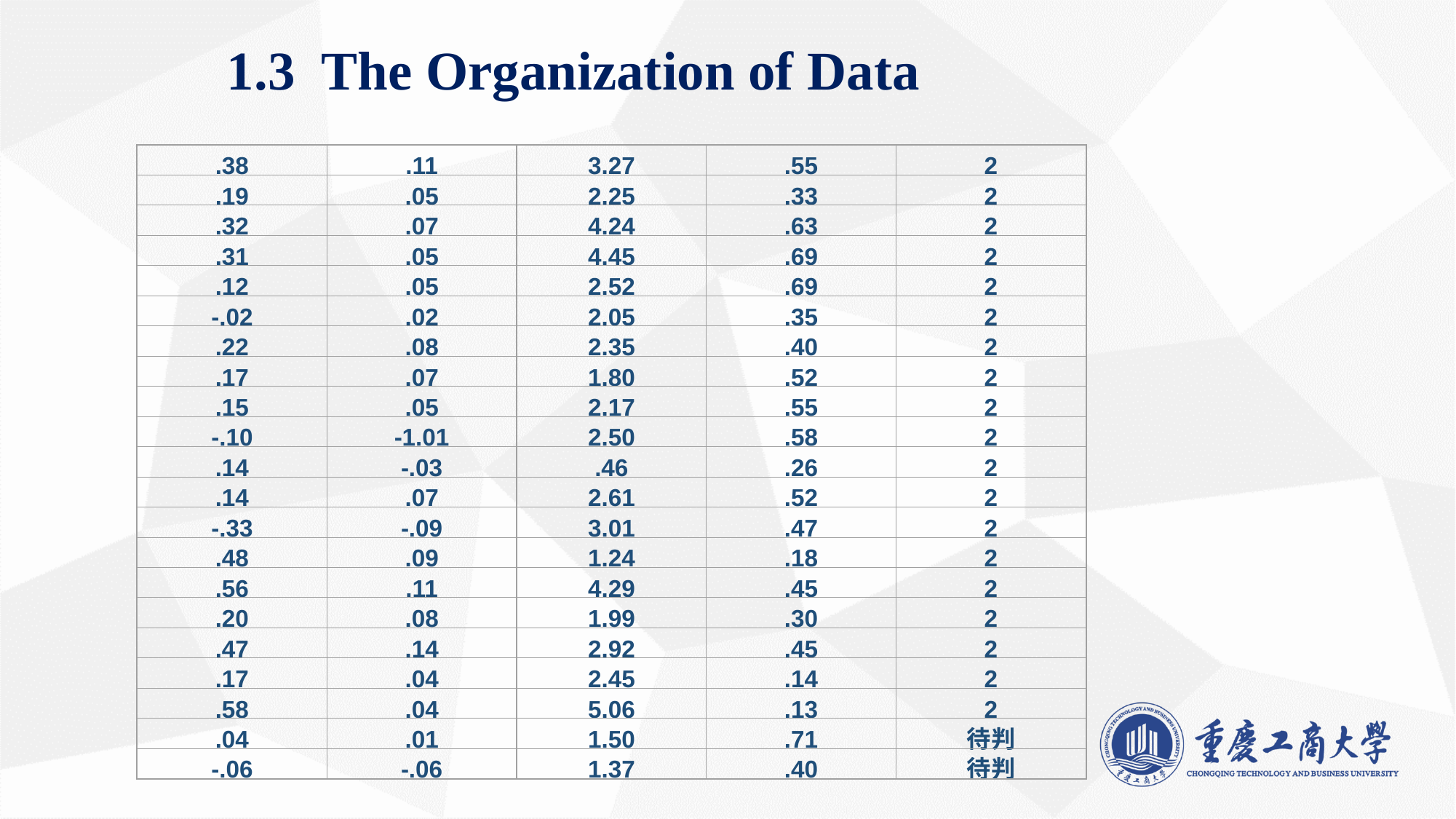

# 1.3  The Organization of Data

.38

.11

3.27

.55

2

.19

.05

2.25

.33

2

.32

.07

4.24

.63

2

.31

.05

4.45

.69

2

.12

.05

2.52

.69

2

-.02

.02

2.05

.35

2

.22

.08

2.35

.40

2

.17

.07

1.80

.52

2

.15

.05

2.17

.55

2

-.10

-1.01

2.50

.58

2

.14

-.03

.46

.26

2

.14

.07

2.61

.52

2

-.33

-.09

3.01

.47

2

.48

.09

1.24

.18

2

.56

.11

4.29

.45

2

.20

.08

1.99

.30

2

.47

.14

2.92

.45

2

.17

.04

2.45

.14

2

.58

.04

5.06

.13

2

.04

.01

1.50

.71

待判

-.06

-.06

1.37

.40

待判